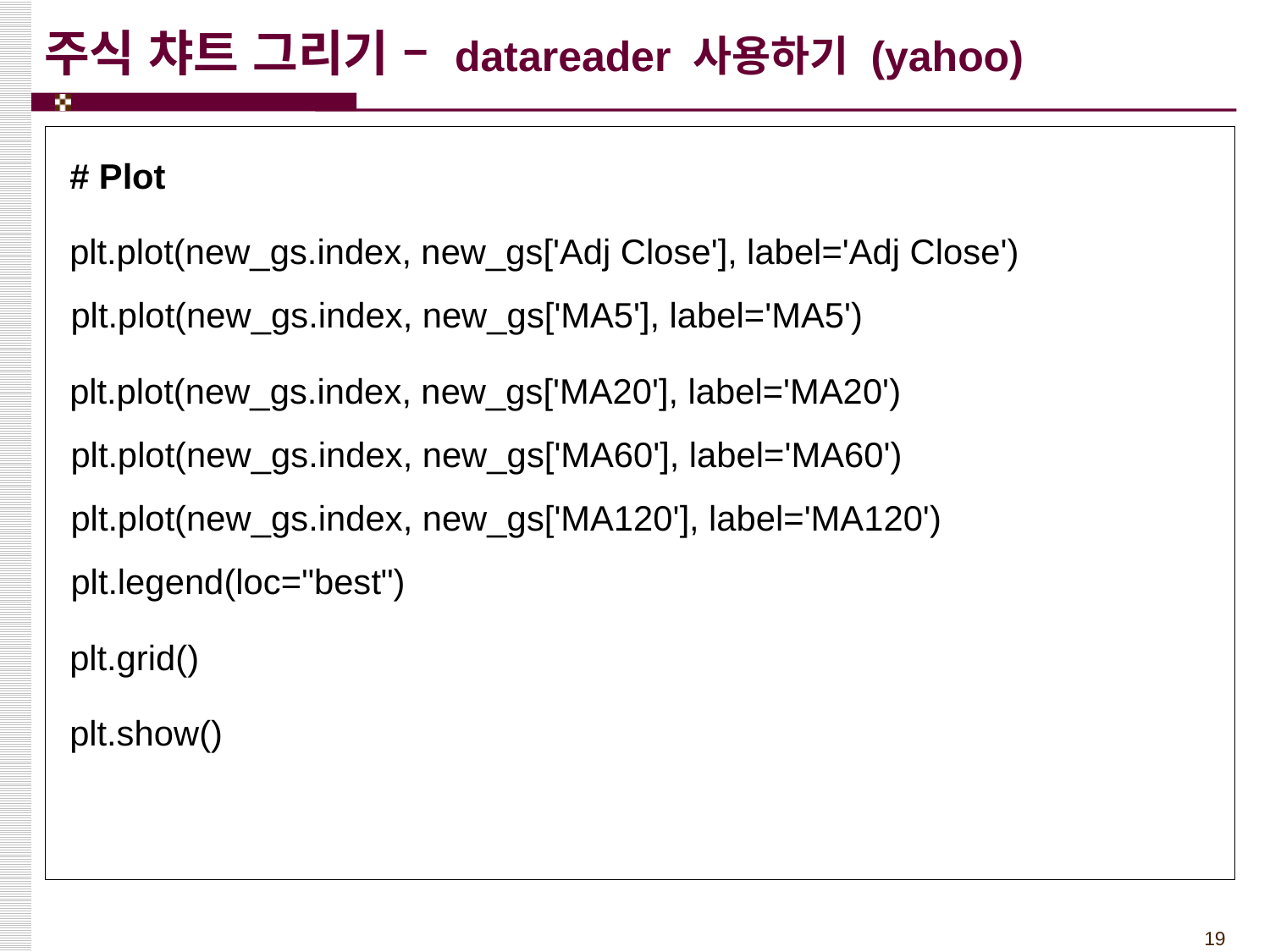

# 주식 챠트 그리기 – datareader 사용하기 (yahoo)
# Plot
plt.plot(new_gs.index, new_gs['Adj Close'], label='Adj Close') plt.plot(new_gs.index, new_gs['MA5'], label='MA5')
plt.plot(new_gs.index, new_gs['MA20'], label='MA20') plt.plot(new_gs.index, new_gs['MA60'], label='MA60') plt.plot(new_gs.index, new_gs['MA120'], label='MA120') plt.legend(loc="best")
plt.grid()
plt.show()